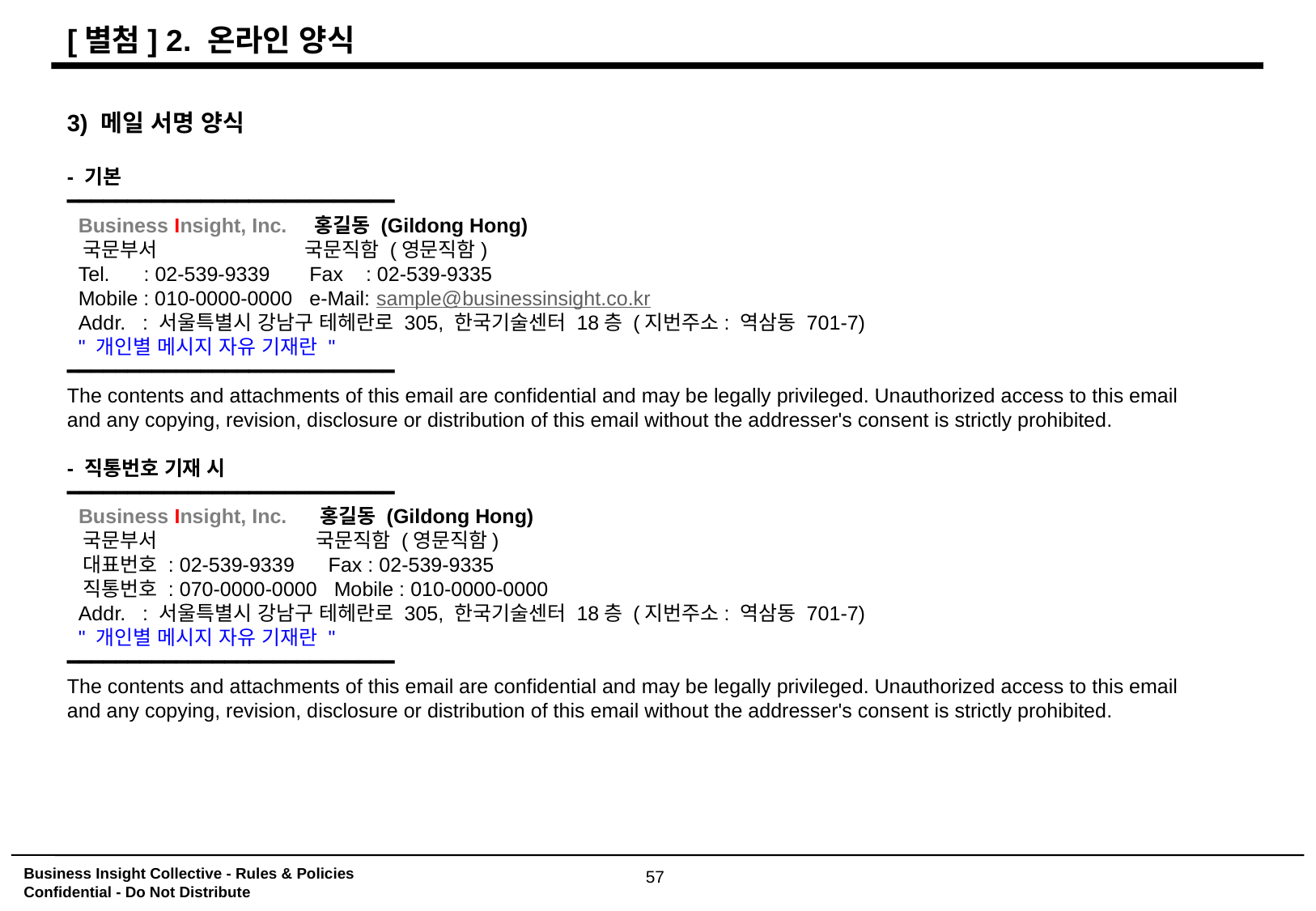

[별첨] 2. 온라인 양식
3) 메일 서명 양식

- 기본
━━━━━━━━━━━━━━━━━━━━━━━━━━━
  Business Insight, Inc.    홍길동 (Gildong Hong)
  국문부서                          국문직함 (영문직함)
  Tel.      : 02-539-9339       Fax    : 02-539-9335
  Mobile : 010-0000-0000   e-Mail: sample@businessinsight.co.kr
  Addr.   : 서울특별시 강남구 테헤란로 305, 한국기술센터 18층 (지번주소: 역삼동 701-7)
  " 개인별 메시지 자유 기재란 "
━━━━━━━━━━━━━━━━━━━━━━━━━━━
The contents and attachments of this email are confidential and may be legally privileged. Unauthorized access to this email
and any copying, revision, disclosure or distribution of this email without the addresser's consent is strictly prohibited.

- 직통번호 기재 시
━━━━━━━━━━━━━━━━━━━━━━━━━━━
  Business Insight, Inc.     홍길동 (Gildong Hong)
  국문부서                            국문직함 (영문직함)
  대표번호 : 02-539-9339      Fax : 02-539-9335
  직통번호 : 070-0000-0000   Mobile : 010-0000-0000
  Addr.   : 서울특별시 강남구 테헤란로 305, 한국기술센터 18층 (지번주소: 역삼동 701-7)
  " 개인별 메시지 자유 기재란 "
━━━━━━━━━━━━━━━━━━━━━━━━━━━
The contents and attachments of this email are confidential and may be legally privileged. Unauthorized access to this email
and any copying, revision, disclosure or distribution of this email without the addresser's consent is strictly prohibited.